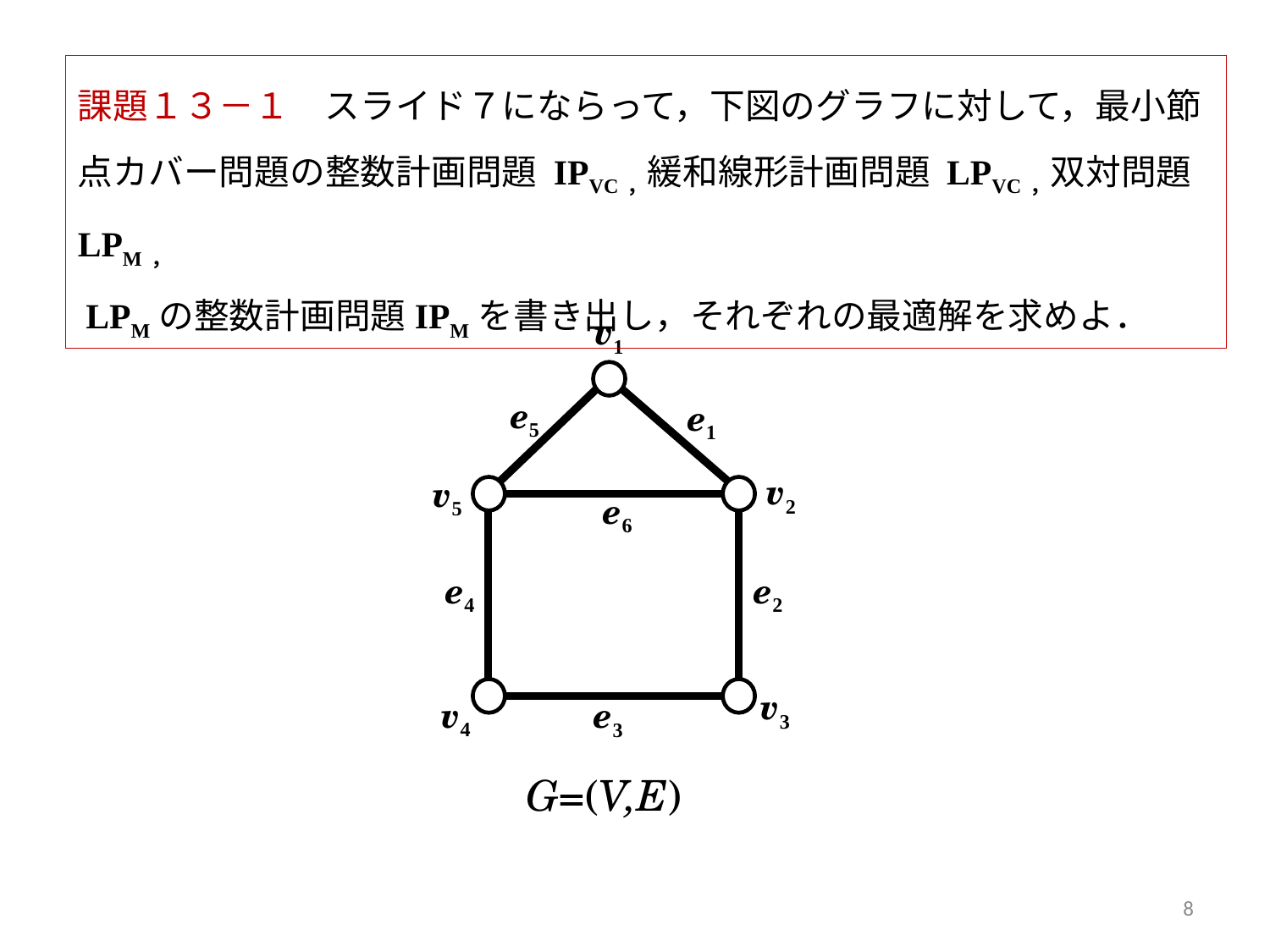

課題１３－１　スライド７にならって，下図のグラフに対して，最小節点カバー問題の整数計画問題 IPVC，緩和線形計画問題 LPVC，双対問題 LPM，
 LPMの整数計画問題IPMを書き出し，それぞれの最適解を求めよ．
 v1

 e5
 e1
 v2
 v5

 e6
 e4
 e2
 v3

 v4
 e3
G=(V,E)
8